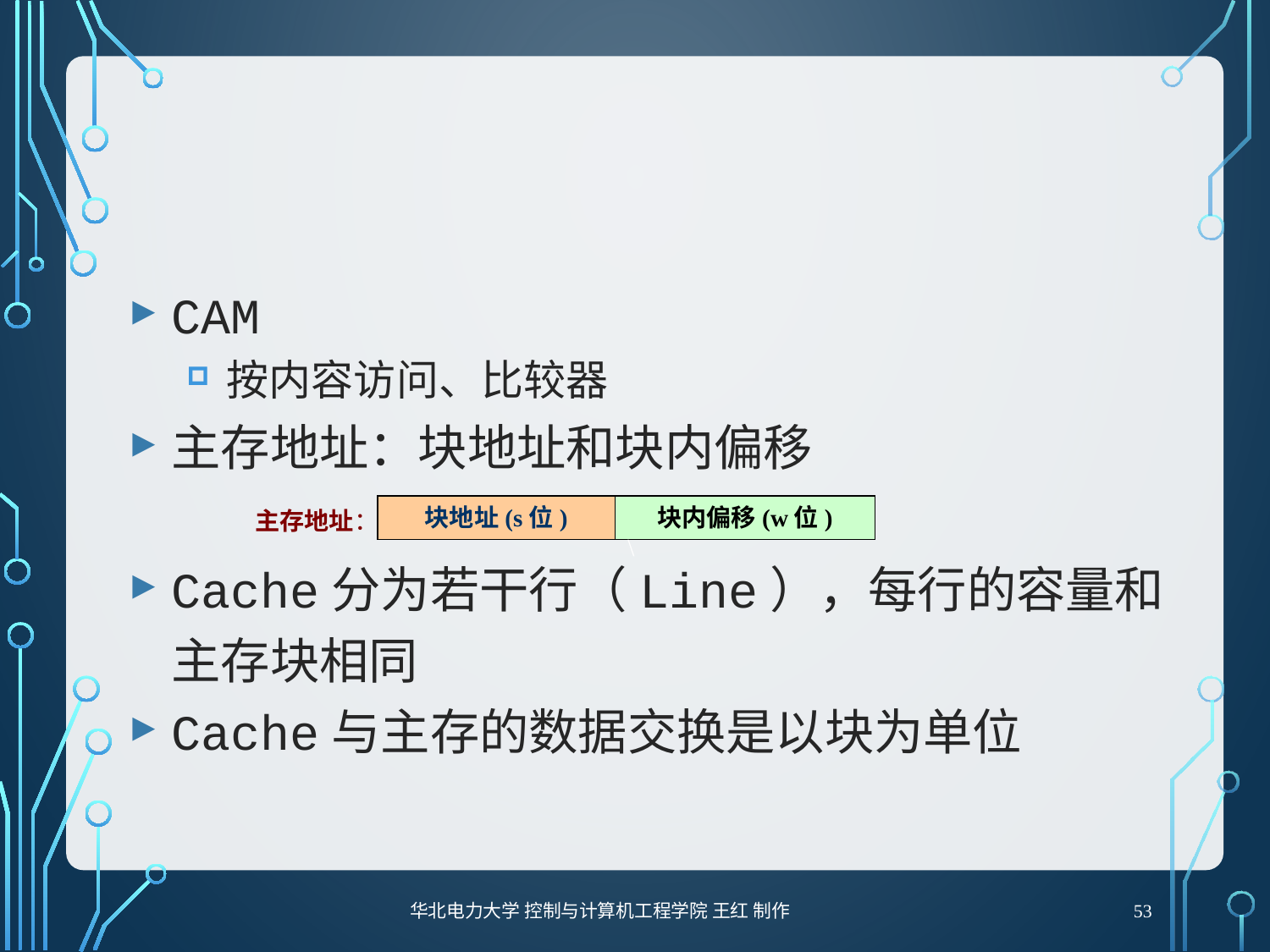

#
CAM
按内容访问、比较器
主存地址：块地址和块内偏移

Cache分为若干行（Line），每行的容量和主存块相同
Cache与主存的数据交换是以块为单位

块地址(s位)
块内偏移(w位)
\

主存地址：

53
华北电力大学 控制与计算机工程学院 王红 制作